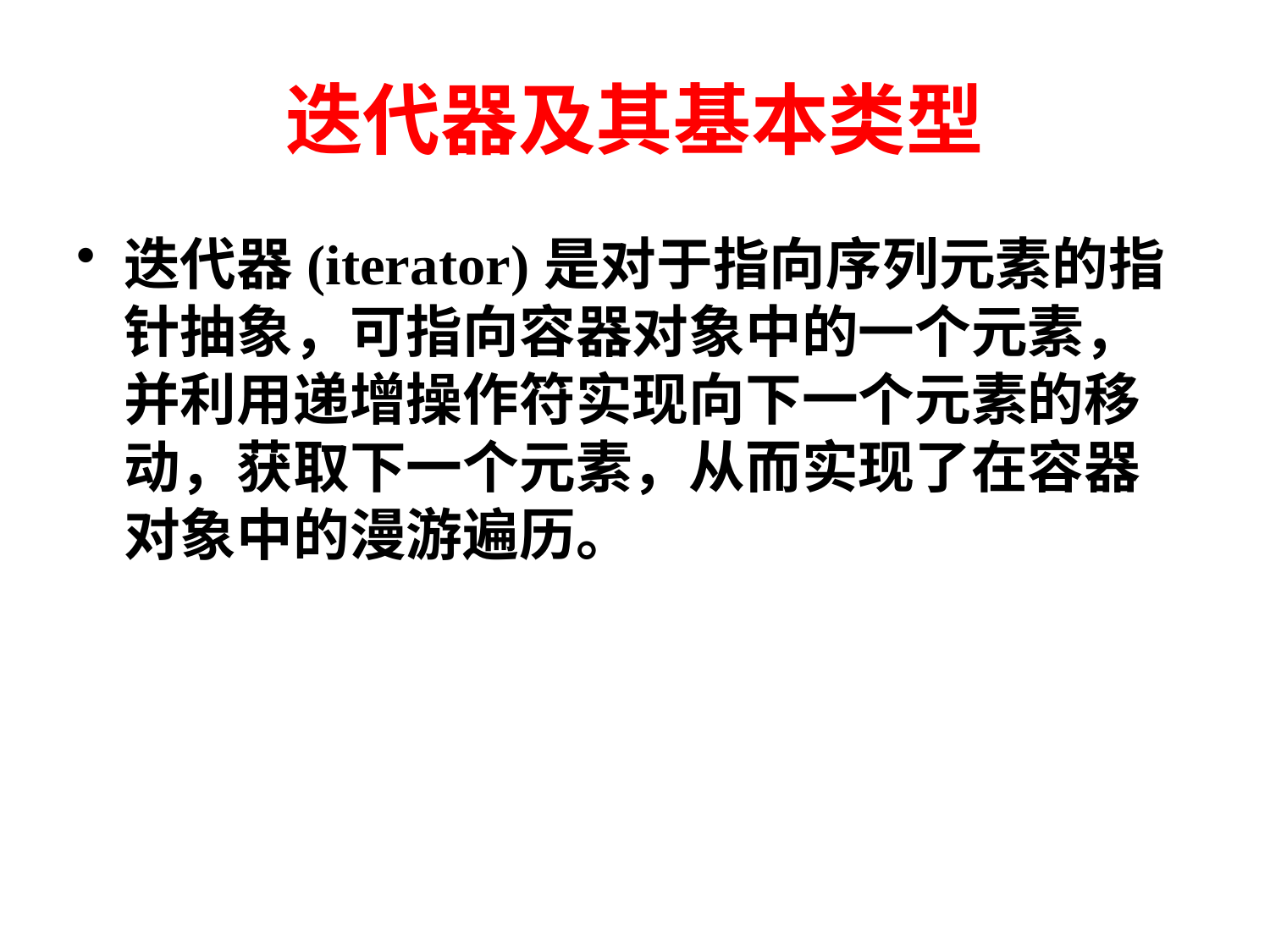

# 迭代器及其基本类型
迭代器(iterator)是对于指向序列元素的指针抽象，可指向容器对象中的一个元素，并利用递增操作符实现向下一个元素的移动，获取下一个元素，从而实现了在容器对象中的漫游遍历。